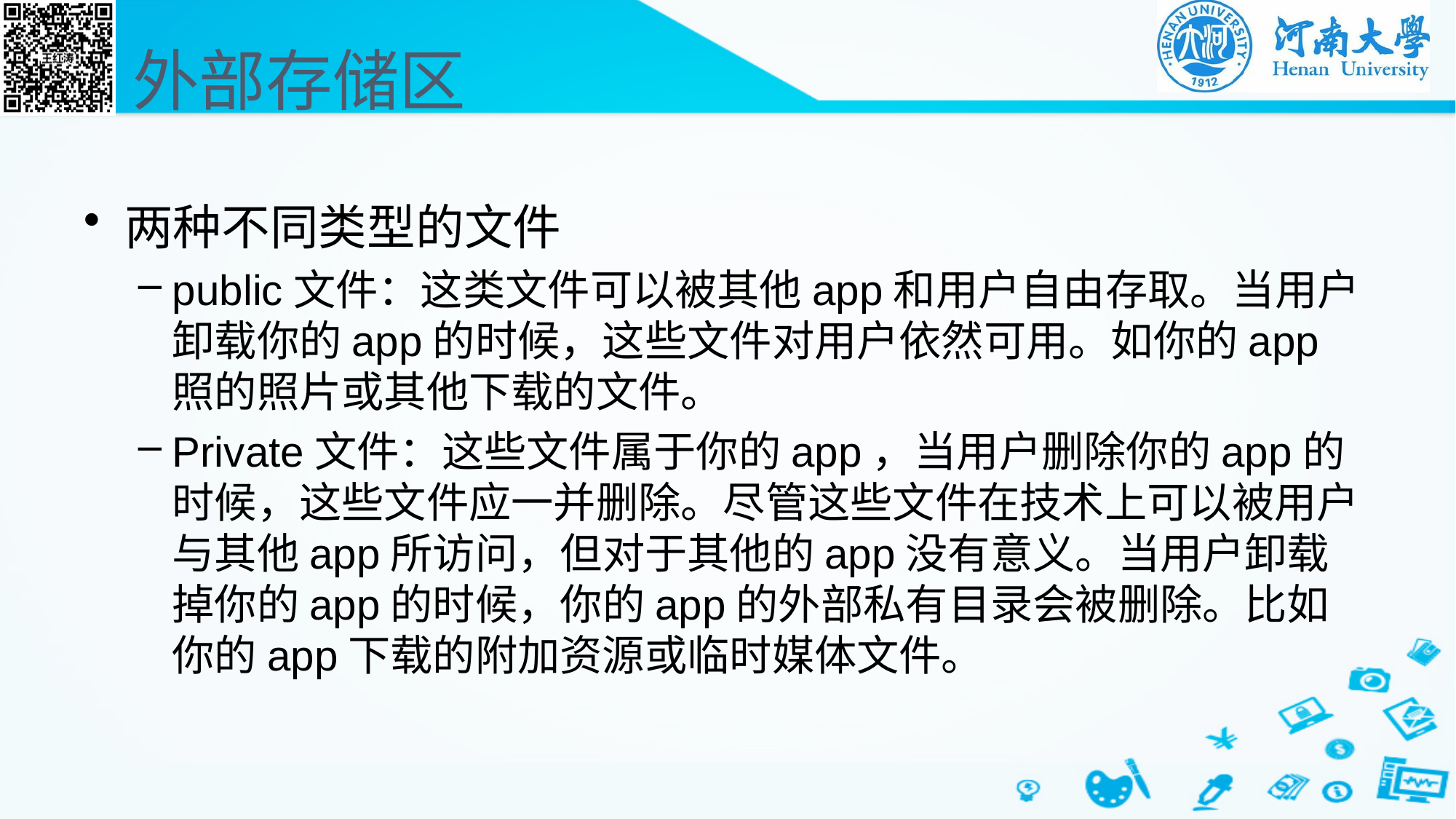

# 外部存储区
两种不同类型的文件
public文件：这类文件可以被其他app和用户自由存取。当用户卸载你的app的时候，这些文件对用户依然可用。如你的app照的照片或其他下载的文件。
Private文件：这些文件属于你的app，当用户删除你的app的时候，这些文件应一并删除。尽管这些文件在技术上可以被用户与其他app所访问，但对于其他的app没有意义。当用户卸载掉你的app的时候，你的app的外部私有目录会被删除。比如你的app下载的附加资源或临时媒体文件。